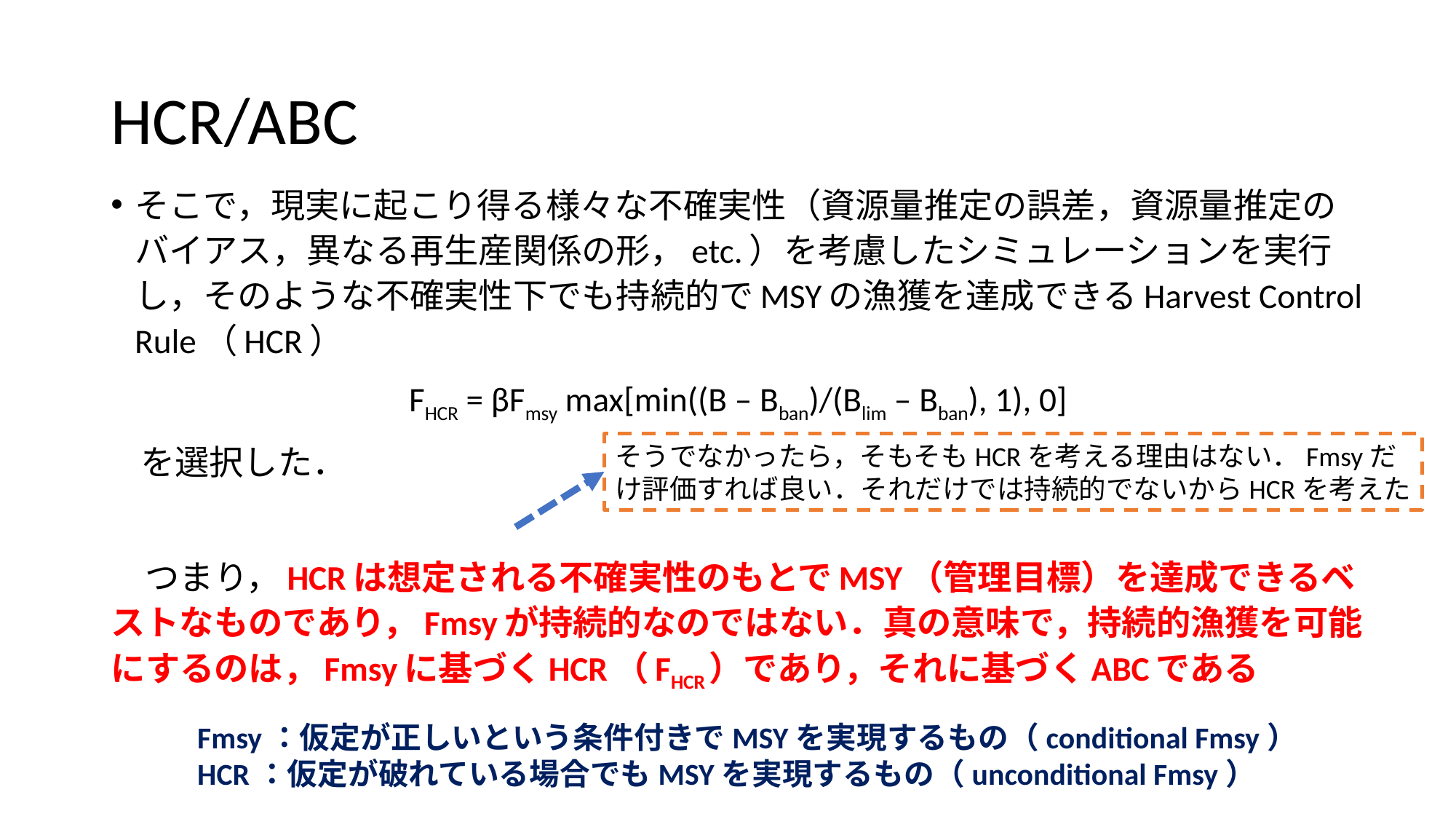

# HCR/ABC
そこで，現実に起こり得る様々な不確実性（資源量推定の誤差，資源量推定のバイアス，異なる再生産関係の形，etc.）を考慮したシミュレーションを実行し，そのような不確実性下でも持続的でMSYの漁獲を達成できるHarvest Control Rule（HCR）
FHCR = βFmsy max[min((B – Bban)/(Blim – Bban), 1), 0]
   を選択した．

　つまり，HCRは想定される不確実性のもとでMSY（管理目標）を達成できるベストなものであり，Fmsyが持続的なのではない．真の意味で，持続的漁獲を可能にするのは，Fmsyに基づくHCR（FHCR）であり，それに基づくABCである
そうでなかったら，そもそもHCRを考える理由はない．Fmsyだけ評価すれば良い．それだけでは持続的でないからHCRを考えた
Fmsy：仮定が正しいという条件付きでMSYを実現するもの（conditional Fmsy）
HCR：仮定が破れている場合でもMSYを実現するもの（unconditional Fmsy）